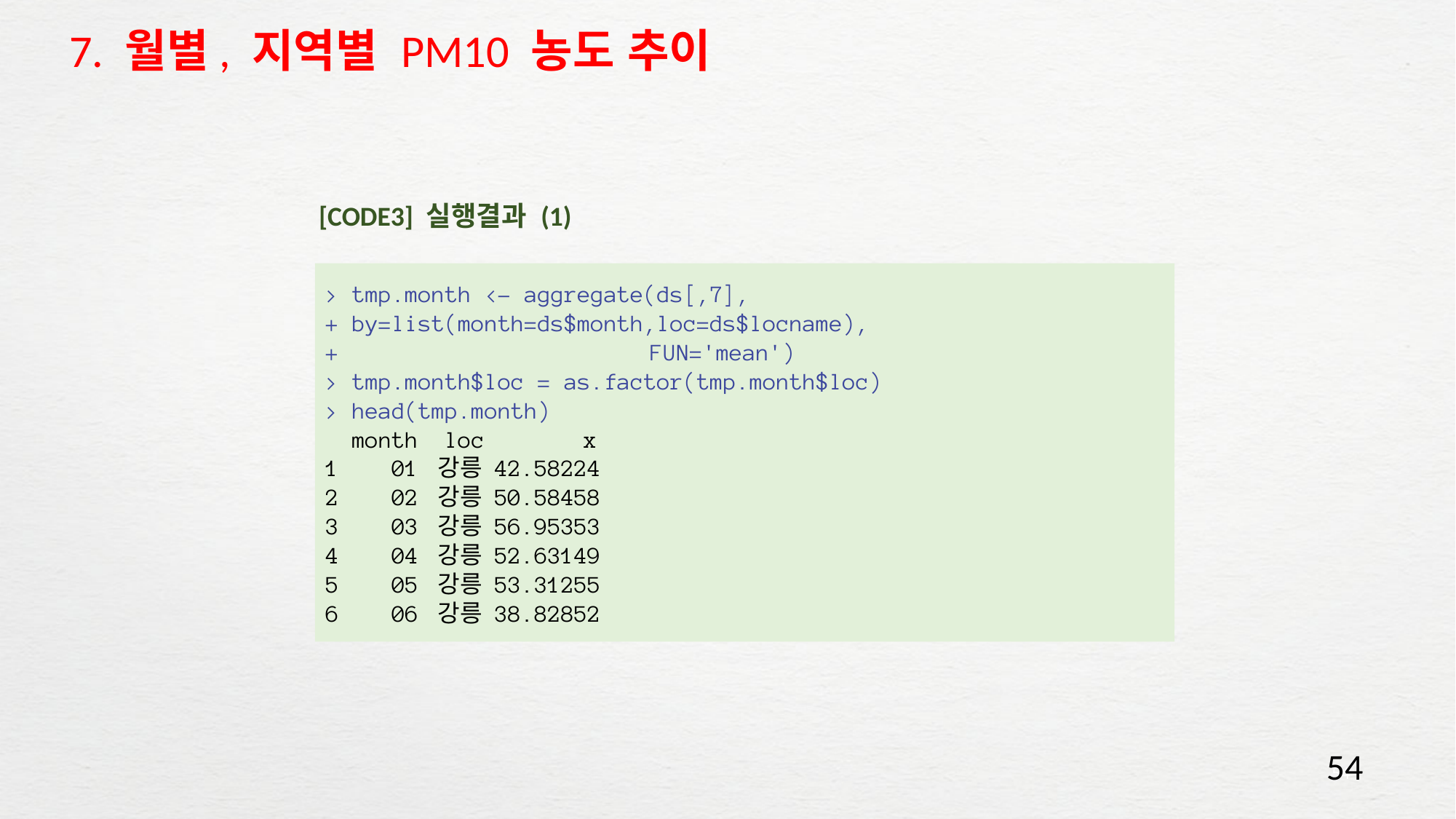

# 7. 월별, 지역별 PM10 농도 추이
[CODE3] 실행결과 (1)
> tmp.month <- aggregate(ds[,7],
+ by=list(month=ds$month,loc=ds$locname),
+ 		        FUN='mean')
> tmp.month$loc = as.factor(tmp.month$loc)
> head(tmp.month)
  month  loc 	   x
1    01 강릉 42.58224
2    02 강릉 50.58458
3    03 강릉 56.95353
4    04 강릉 52.63149
5    05 강릉 53.31255
6    06 강릉 38.82852
54
54